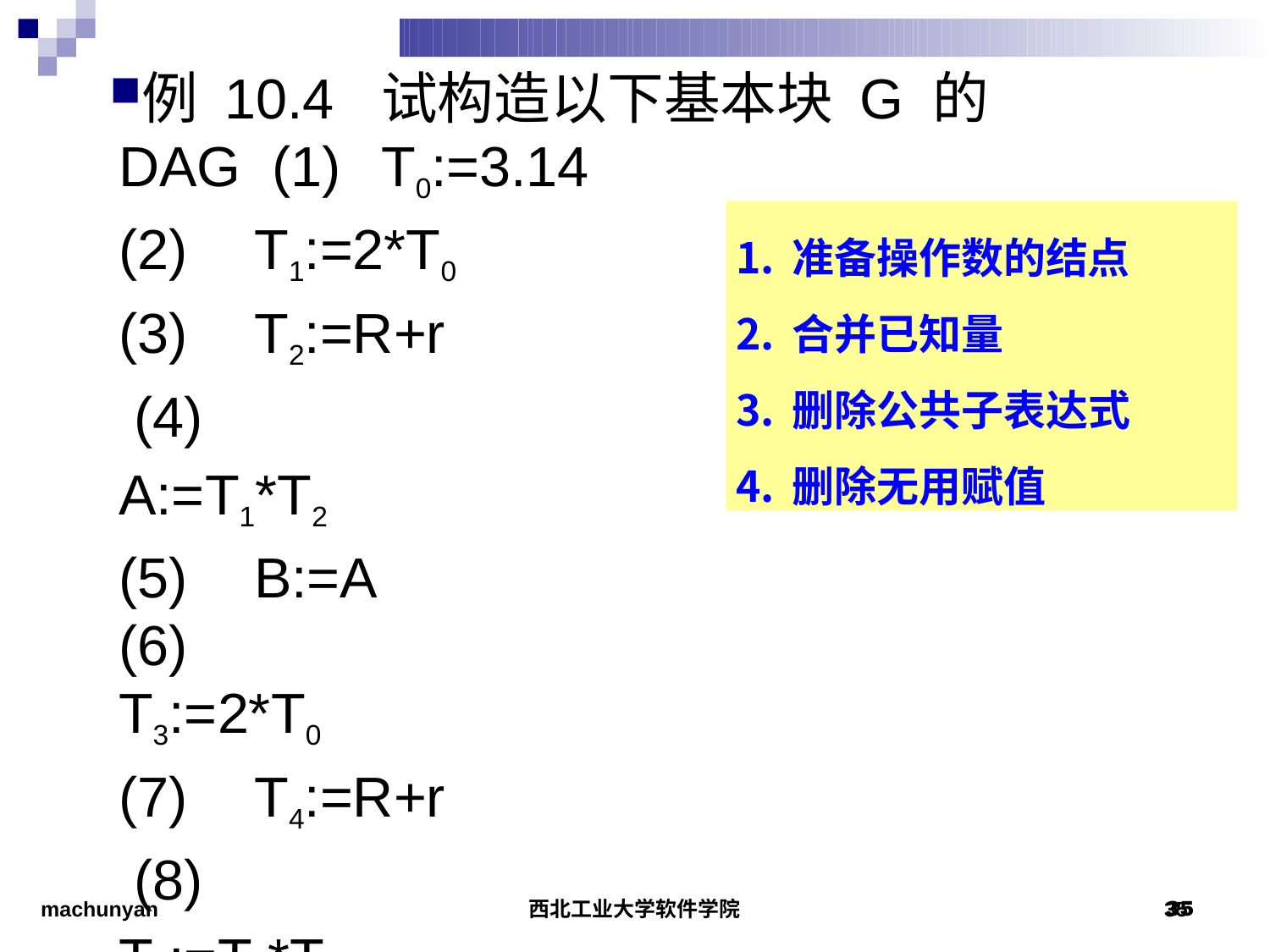

例 10.4	试构造以下基本块 G 的 DAG  (1)	T0:=3.14
(2)	T1:=2*T0
(3)	T2:=R+r  (4)	A:=T1*T2
(5)	B:=A  (6)	T3:=2*T0
(7)	T4:=R+r  (8)	T5:=T3*T4
(9)	T6:=R-r
(10)	B:=T5*T6
准备操作数的结点
合并已知量
删除公共子表达式
删除无用赋值
35